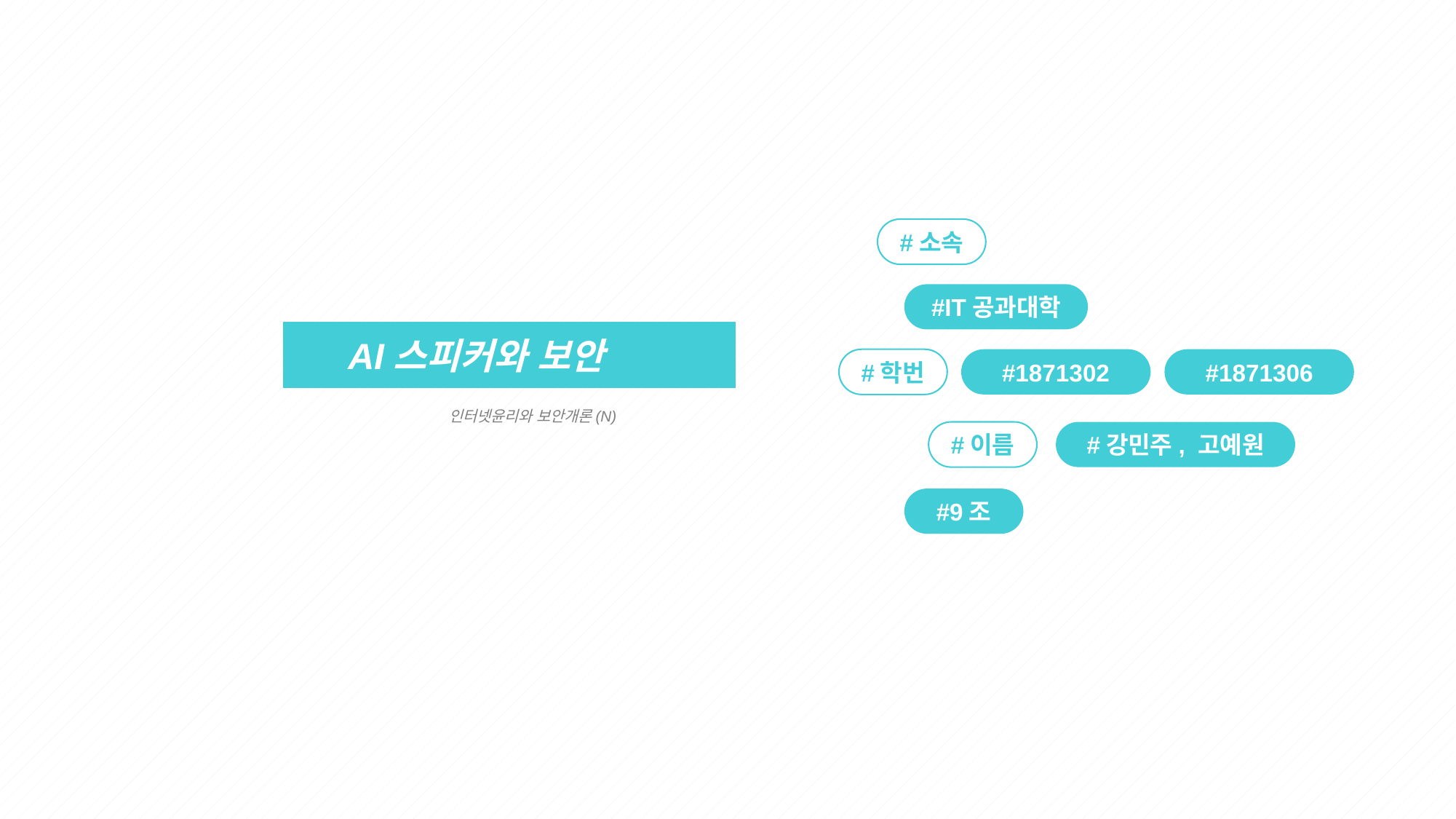

#소속
#IT공과대학
AI스피커와 보안
#학번
#1871302
#1871306
인터넷윤리와 보안개론(N)
#이름
#강민주, 고예원
#9조